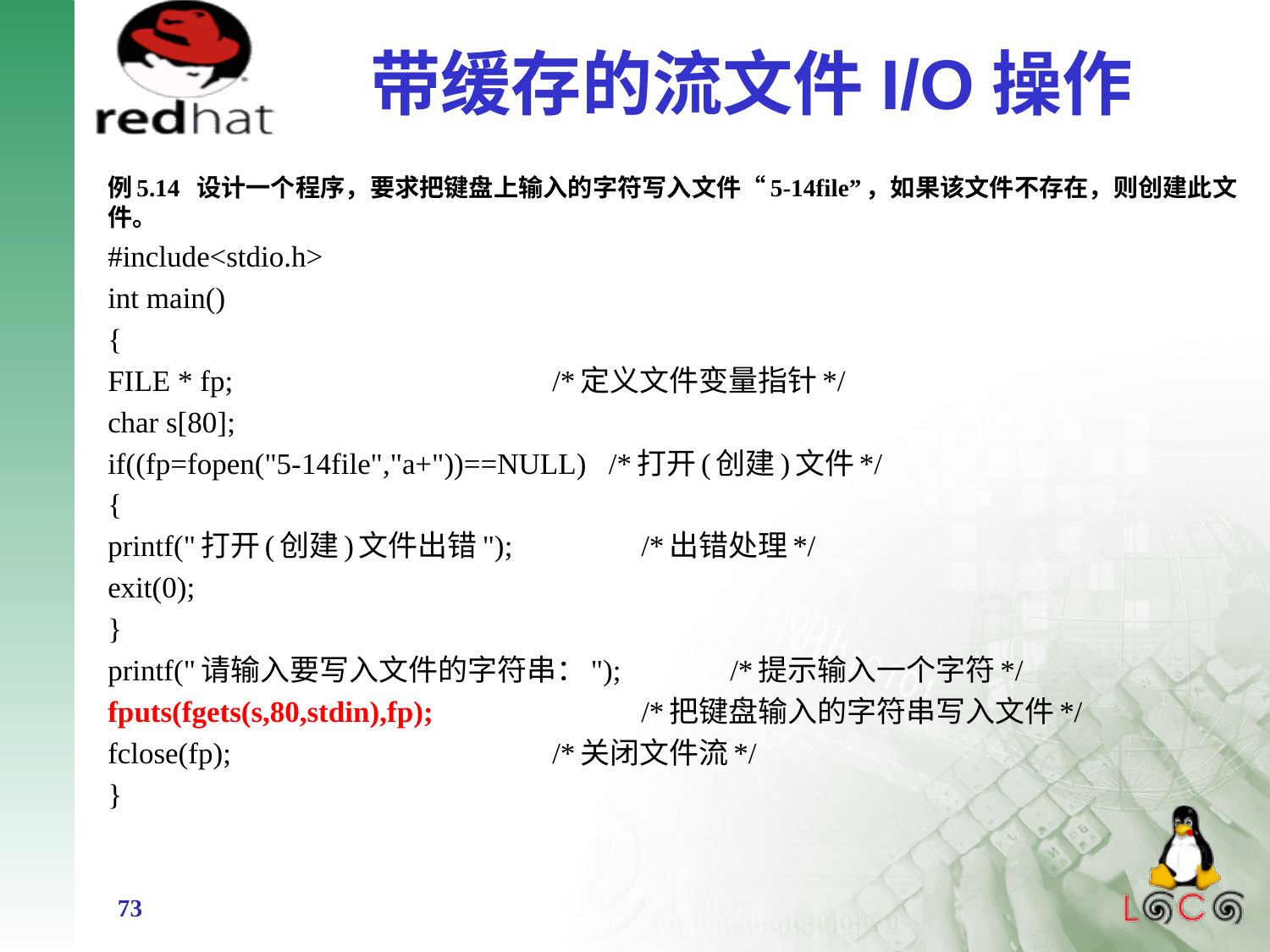

# 带缓存的流文件I/O操作
例5.14  设计一个程序，要求把键盘上输入的字符写入文件“5-14file”，如果该文件不存在，则创建此文件。
#include<stdio.h>
int main()
{
FILE * fp;                                  	/*定义文件变量指针*/
char s[80];
if((fp=fopen("5-14file","a+"))==NULL)   /*打开(创建)文件*/
{
printf("打开(创建)文件出错");           	/*出错处理*/
exit(0);
}
printf("请输入要写入文件的字符串：");       	/*提示输入一个字符*/
fputs(fgets(s,80,stdin),fp);			/*把键盘输入的字符串写入文件*/
fclose(fp);                                	/*关闭文件流*/
}
73